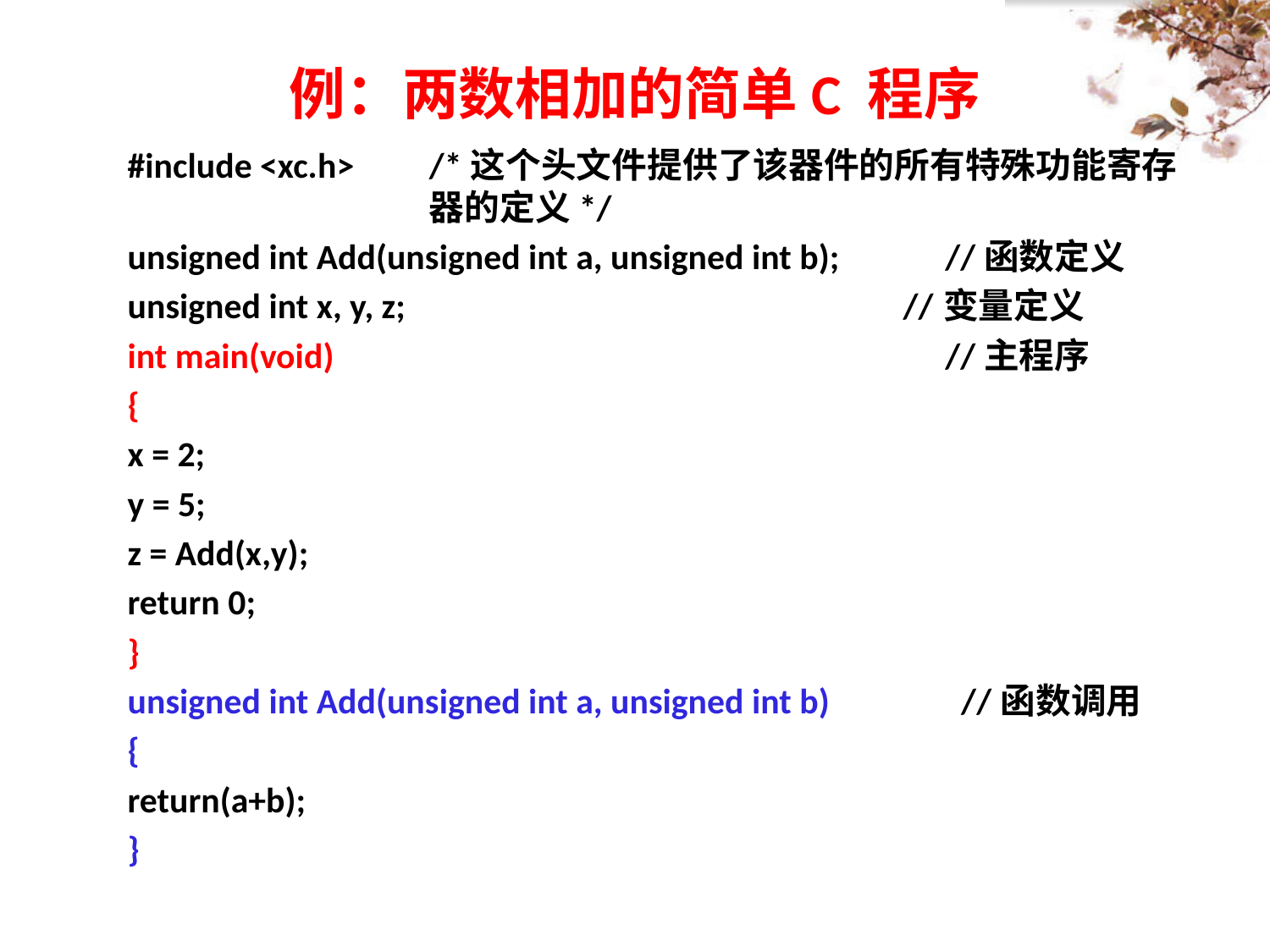

# 例：两数相加的简单C 程序
#include <xc.h>	/*这个头文件提供了该器件的所有特殊功能寄存			器的定义*/
unsigned int Add(unsigned int a, unsigned int b);	 //函数定义
unsigned int x, y, z;                                                              //变量定义
int main(void)					 //主程序
{
x = 2;
y = 5;
z = Add(x,y);
return 0;
}
unsigned int Add(unsigned int a, unsigned int b)	   //函数调用
{
return(a+b);
}